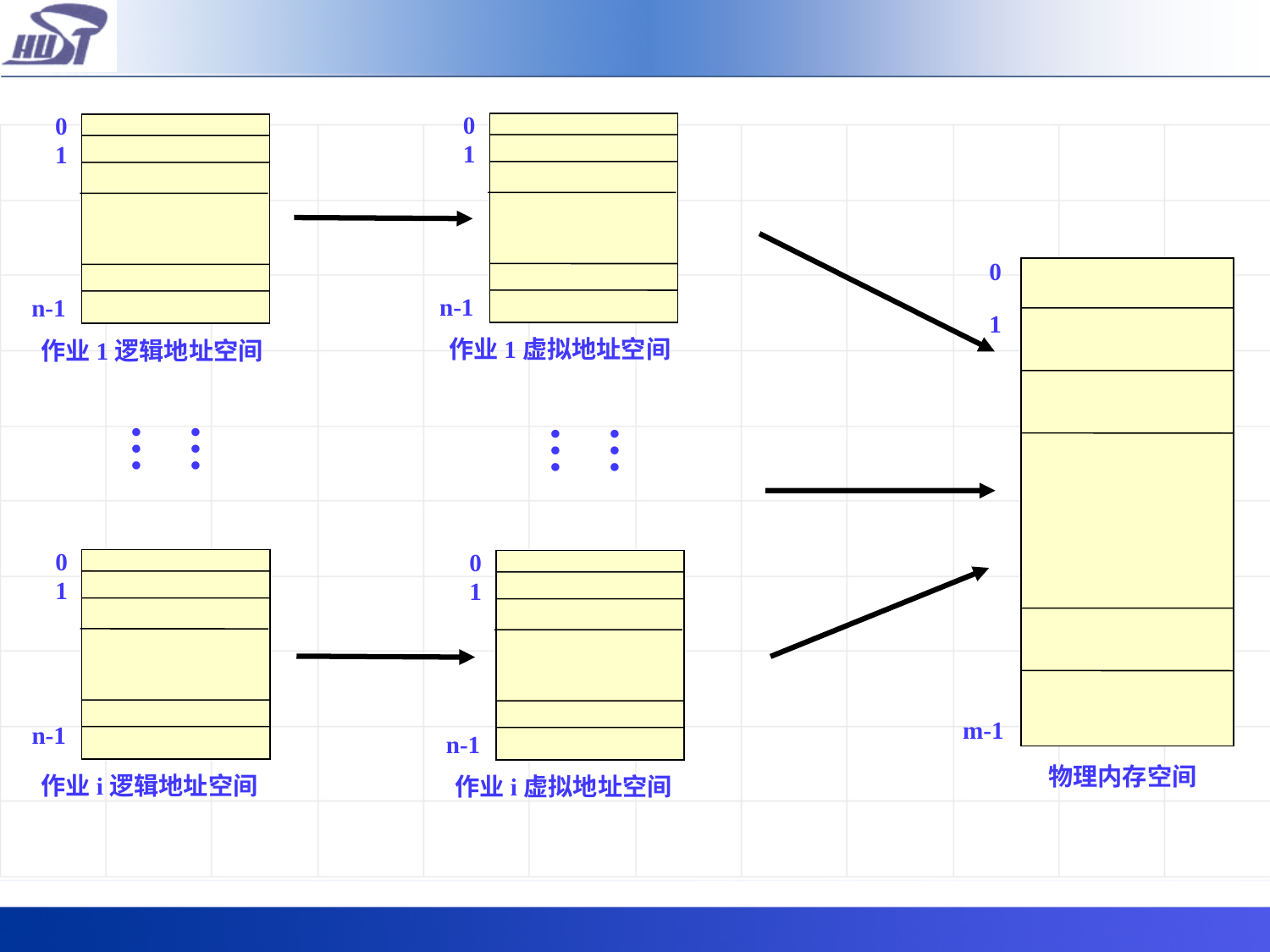

0

1

n-1

作业1虚拟地址空间
0

1

n-1

作业1逻辑地址空间

0

1

……
……

0

1

n-1

作业i逻辑地址空间
0

1

n-1

作业i虚拟地址空间

m-1
物理内存空间
# 43